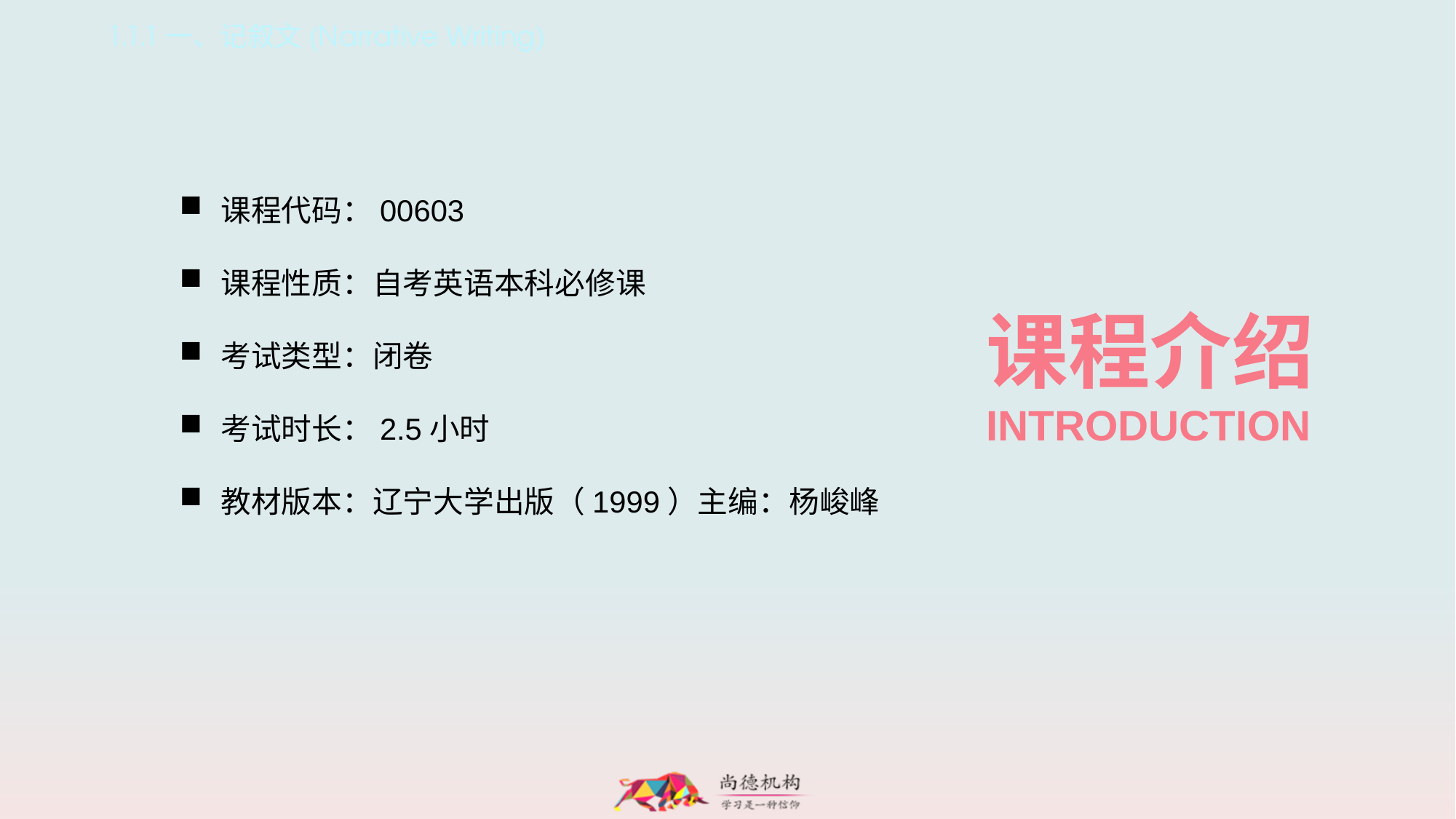

1.1.1一、记叙文(Narrative Writing)
课程代码：00603
课程性质：自考英语本科必修课
考试类型：闭卷
考试时长：2.5小时
教材版本：辽宁大学出版（1999）主编：杨峻峰
课程介绍
INTRODUCTION